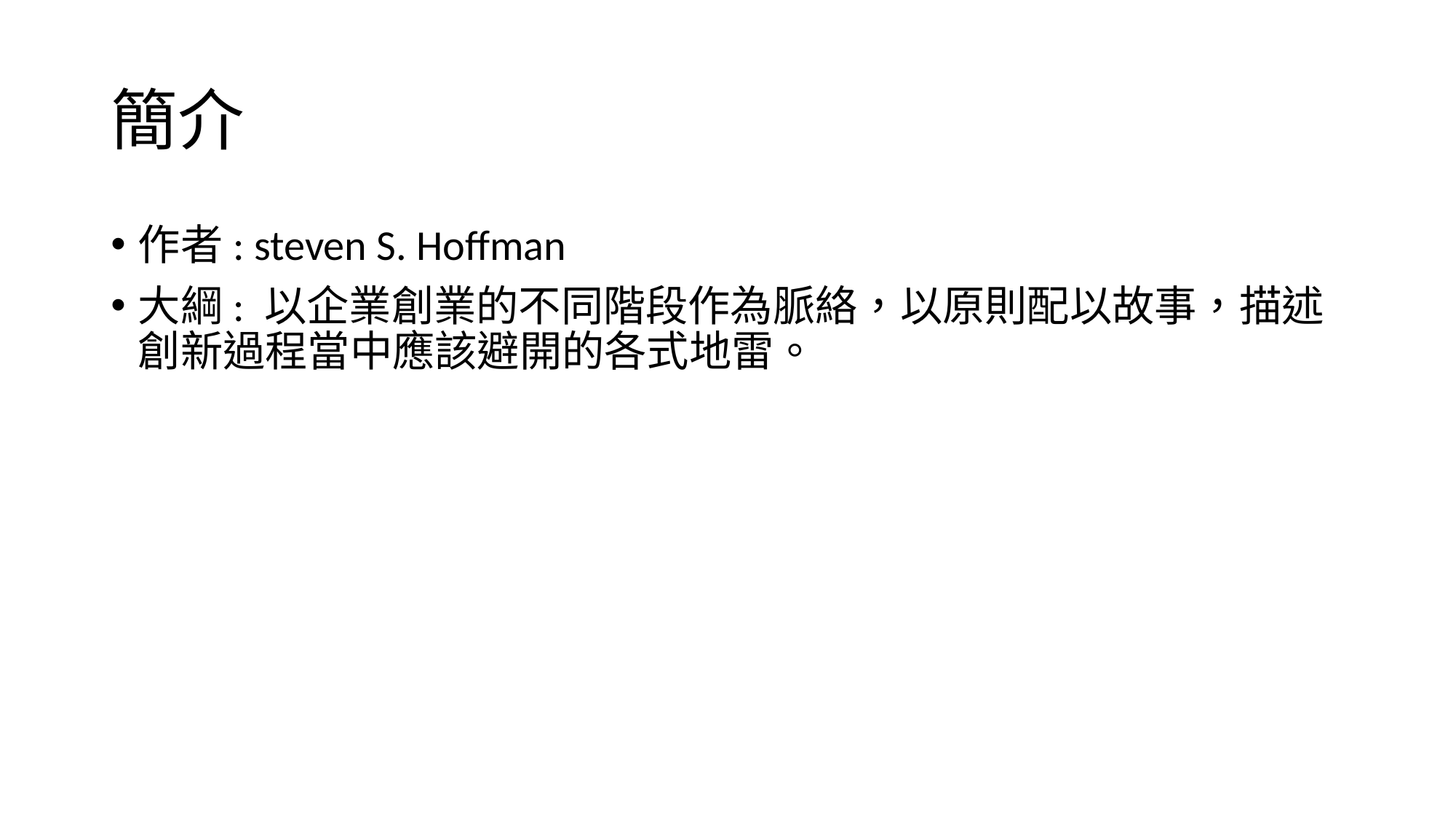

# 簡介
作者: steven S. Hoffman
大綱: 以企業創業的不同階段作為脈絡，以原則配以故事，描述創新過程當中應該避開的各式地雷。